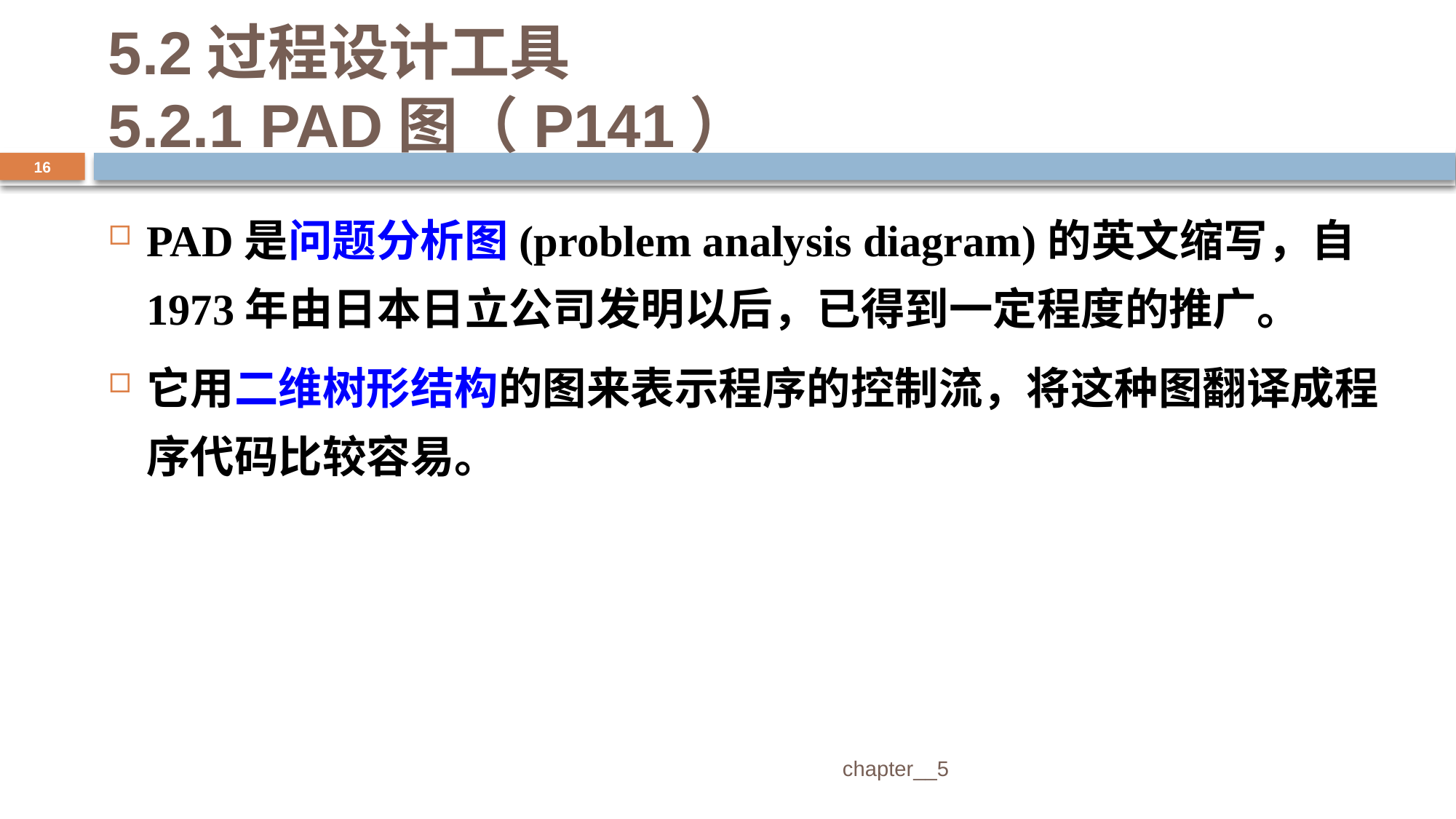

# 5.2过程设计工具 5.2.1 PAD图（P141）
16
PAD是问题分析图(problem analysis diagram)的英文缩写，自1973年由日本日立公司发明以后，已得到一定程度的推广。
它用二维树形结构的图来表示程序的控制流，将这种图翻译成程序代码比较容易。
 chapter__5